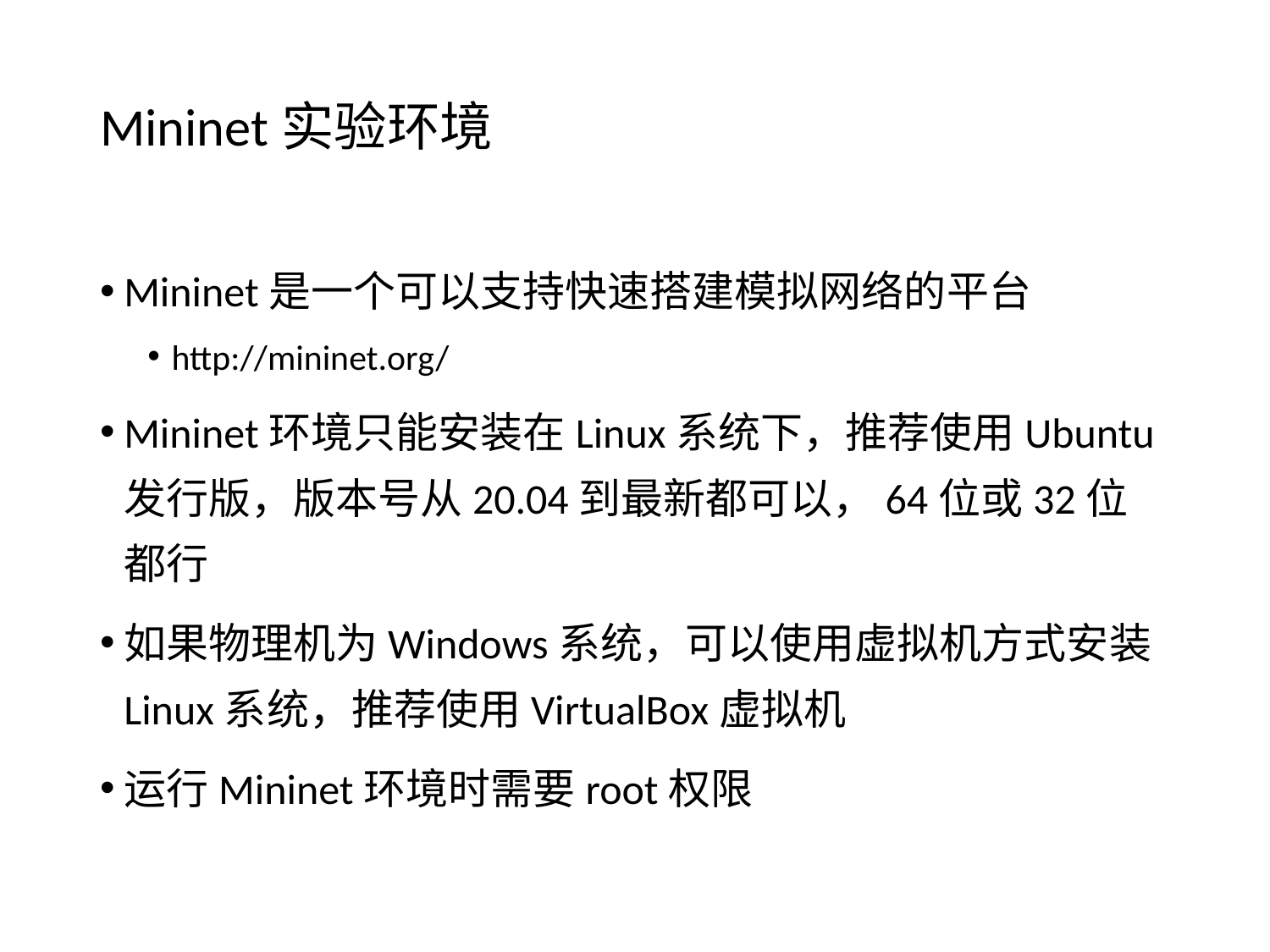

# Mininet实验环境
Mininet是一个可以支持快速搭建模拟网络的平台
http://mininet.org/
Mininet环境只能安装在Linux系统下，推荐使用Ubuntu发行版，版本号从20.04到最新都可以，64位或32位都行
如果物理机为Windows系统，可以使用虚拟机方式安装Linux系统，推荐使用VirtualBox虚拟机
运行Mininet环境时需要root权限

2